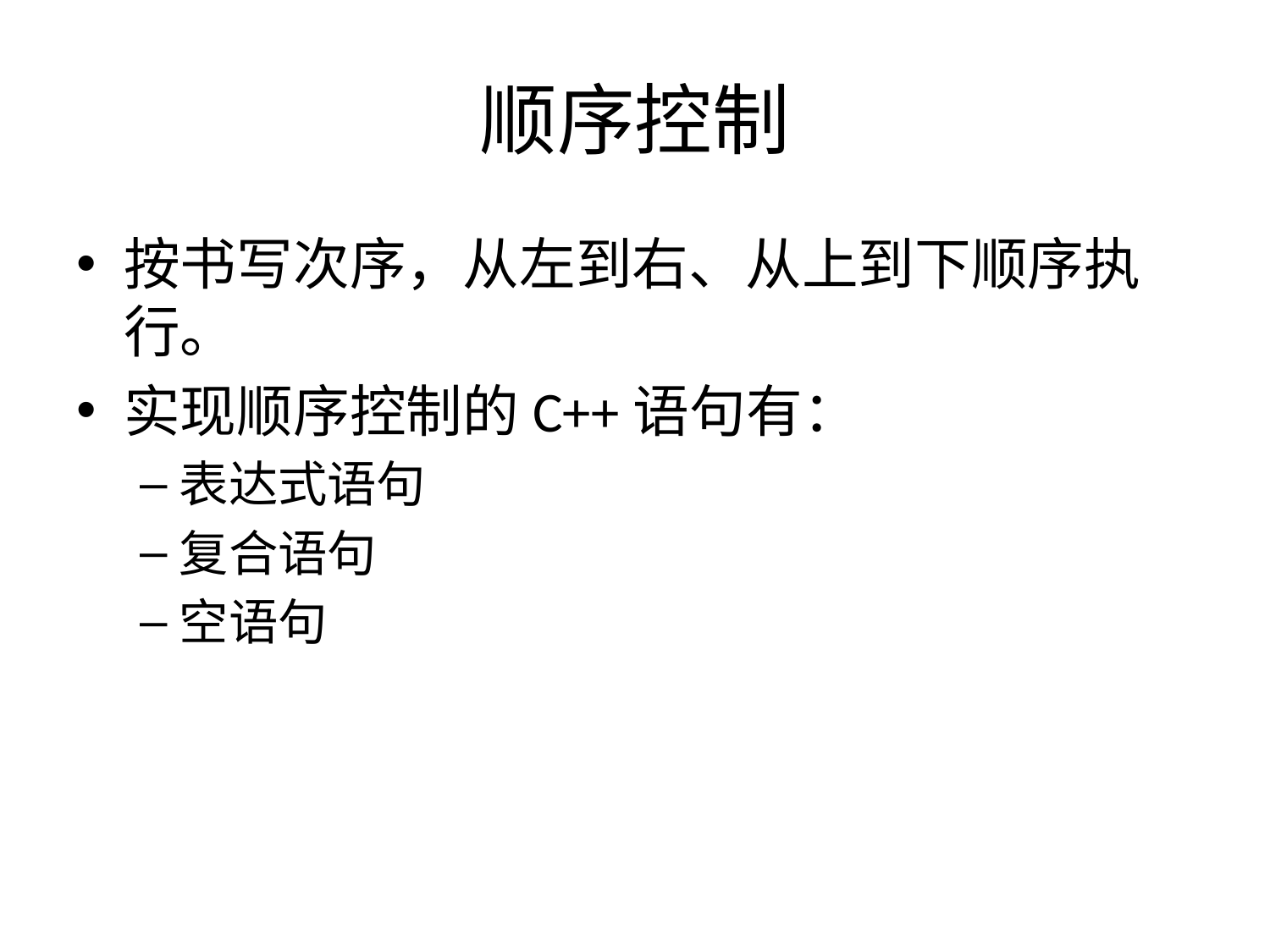

# 顺序控制
按书写次序，从左到右、从上到下顺序执行。
实现顺序控制的C++语句有：
表达式语句
复合语句
空语句